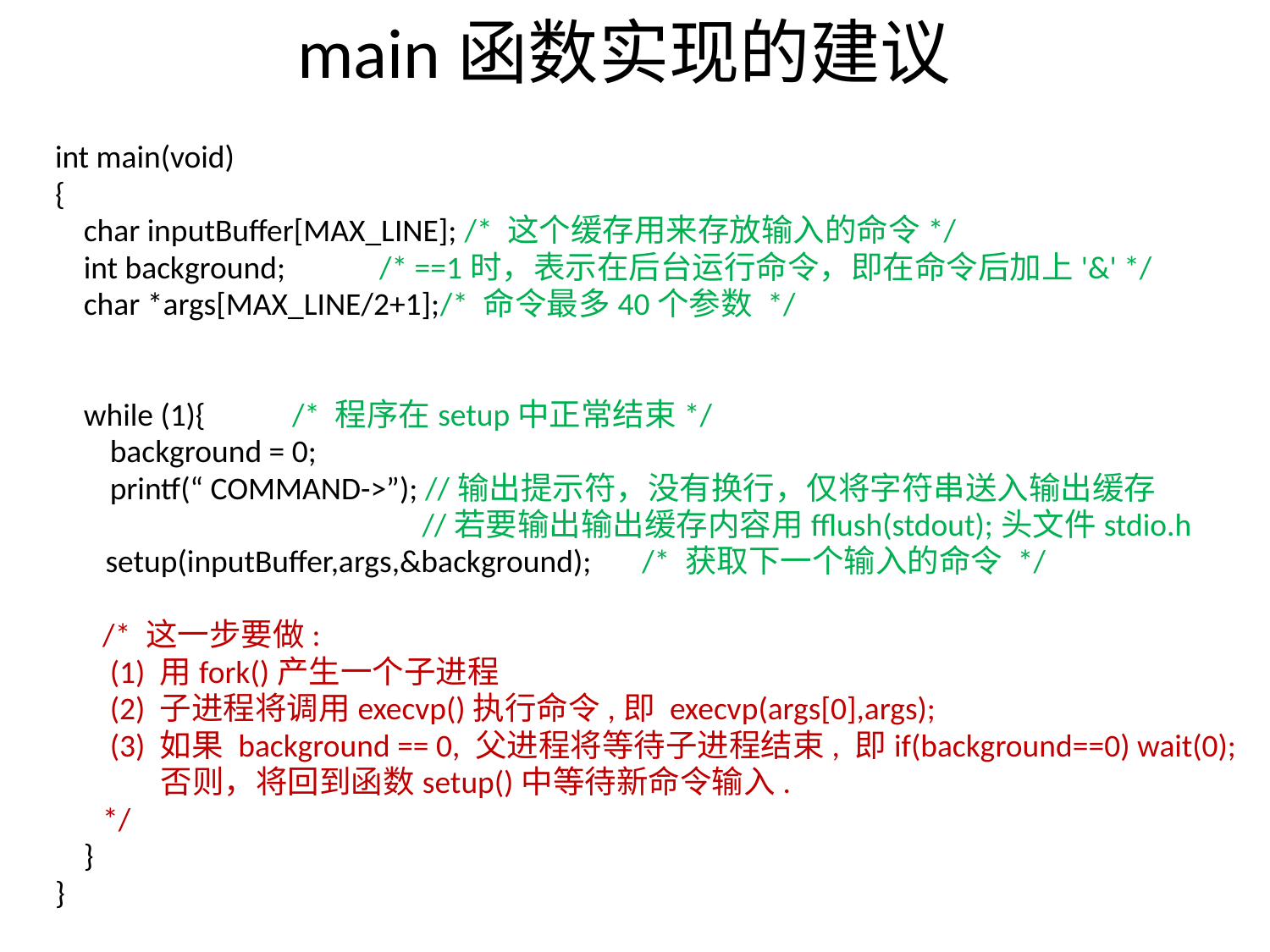

# main函数实现的建议
int main(void)
{
    char inputBuffer[MAX_LINE]; /* 这个缓存用来存放输入的命令*/
    int background;             /* ==1时，表示在后台运行命令，即在命令后加上'&' */
    char *args[MAX_LINE/2+1];/* 命令最多40个参数 */

    while (1){            /* 程序在setup中正常结束*/
	 background = 0;
 	 printf(“ COMMAND->”); //输出提示符，没有换行，仅将字符串送入输出缓存
                                                   //若要输出输出缓存内容用fflush(stdout);头文件stdio.h
       setup(inputBuffer,args,&background);       /* 获取下一个输入的命令 */

	/* 这一步要做:
	 (1) 用fork()产生一个子进程
	 (2) 子进程将调用execvp()执行命令,即 execvp(args[0],args);
	 (3) 如果 background == 0, 父进程将等待子进程结束, 即if(background==0) wait(0);
	       否则，将回到函数setup()中等待新命令输入.
	*/
    }
}